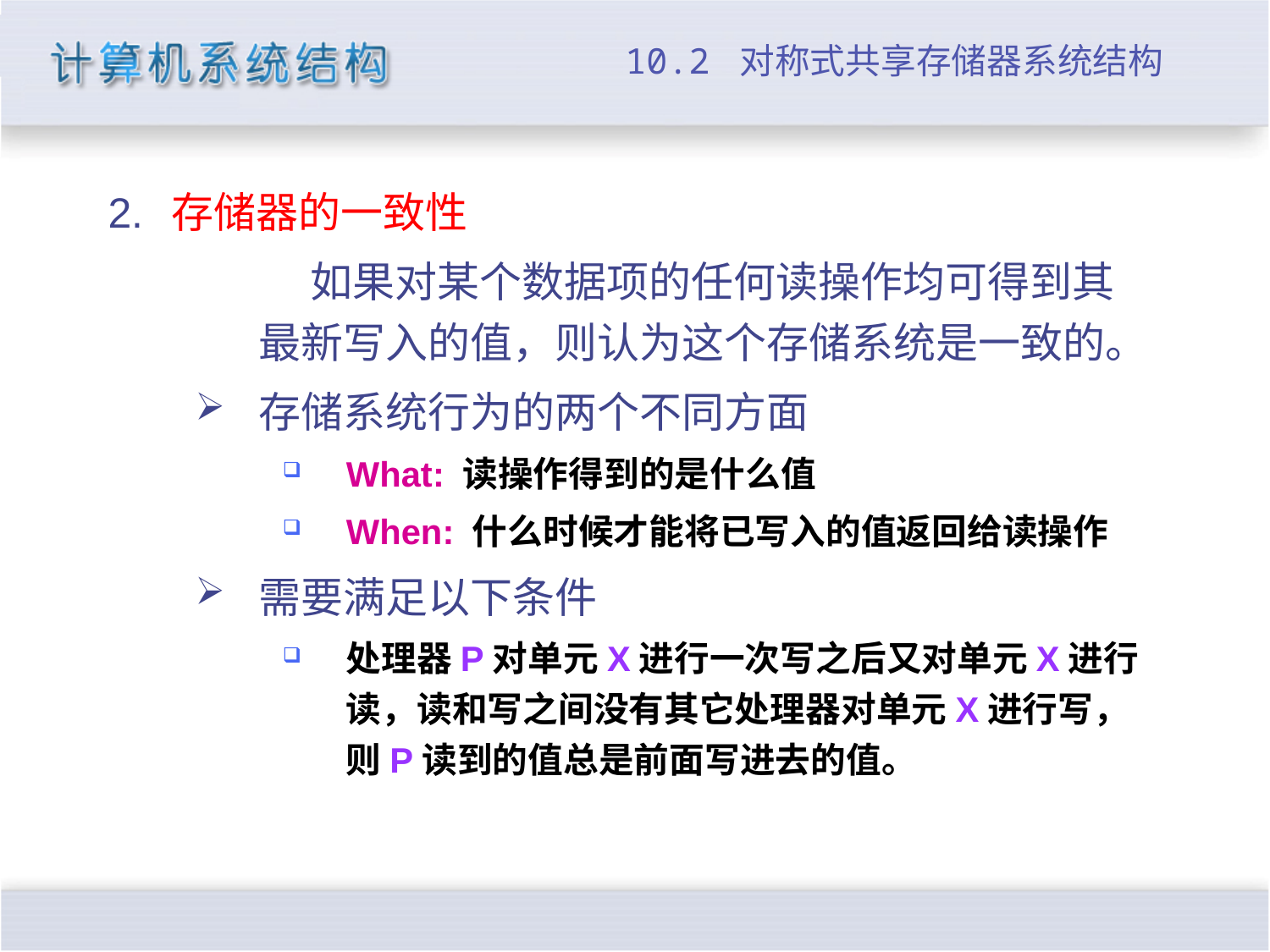

# 10.2 对称式共享存储器系统结构
存储器的一致性
           如果对某个数据项的任何读操作均可得到其最新写入的值，则认为这个存储系统是一致的。
存储系统行为的两个不同方面
What: 读操作得到的是什么值
When: 什么时候才能将已写入的值返回给读操作
需要满足以下条件
处理器P对单元X进行一次写之后又对单元X进行读，读和写之间没有其它处理器对单元X进行写，则P读到的值总是前面写进去的值。